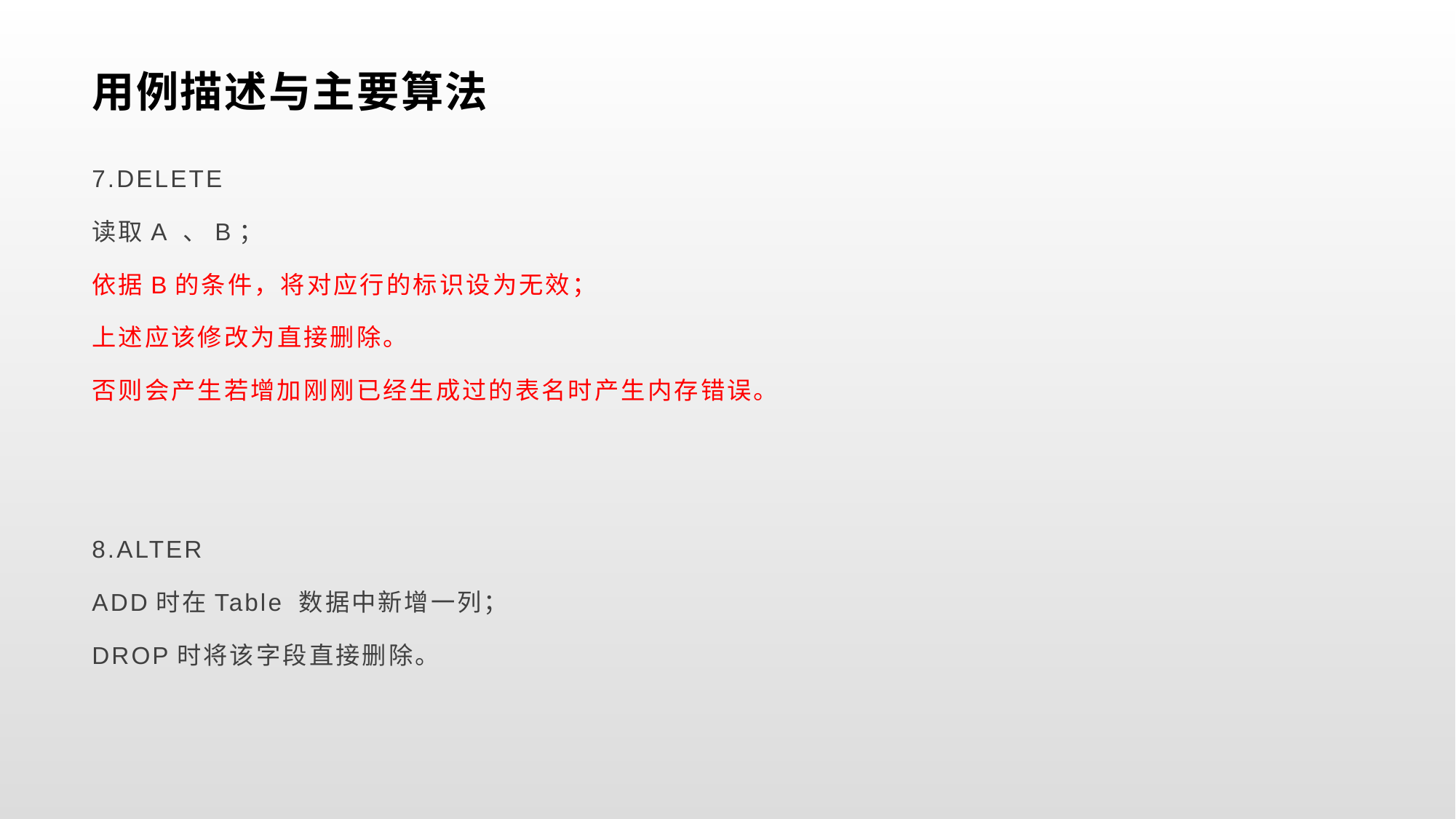

# 用例描述与主要算法
7.DELETE
读取A 、B；
依据B的条件，将对应行的标识设为无效；
上述应该修改为直接删除。
否则会产生若增加刚刚已经生成过的表名时产生内存错误。

8.ALTER
ADD时在Table 数据中新增一列；
DROP时将该字段直接删除。